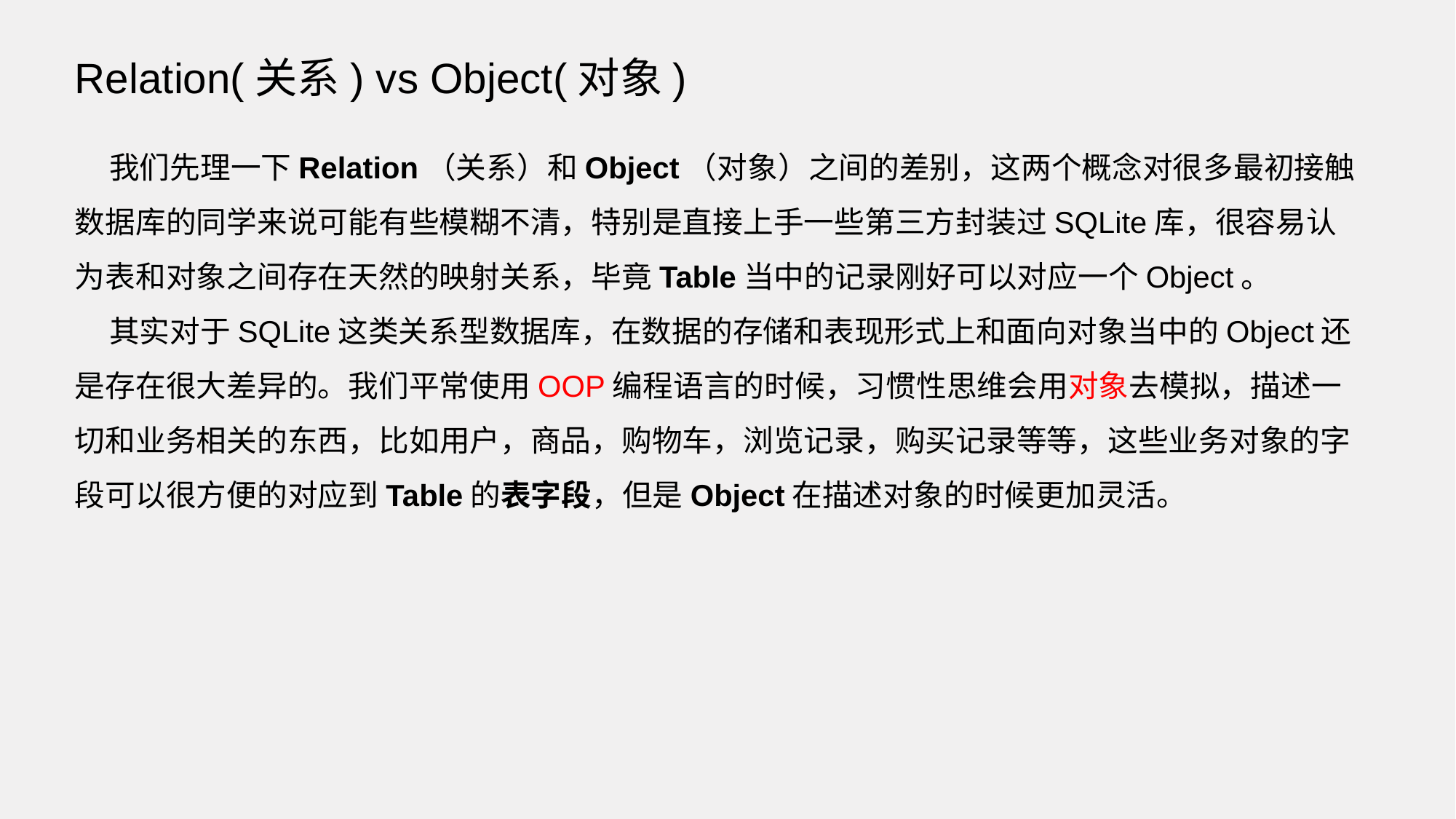

Relation(关系) vs Object(对象)
    我们先理一下Relation（关系）和Object（对象）之间的差别，这两个概念对很多最初接触数据库的同学来说可能有些模糊不清，特别是直接上手一些第三方封装过SQLite库，很容易认为表和对象之间存在天然的映射关系，毕竟Table当中的记录刚好可以对应一个Object。
    其实对于SQLite这类关系型数据库，在数据的存储和表现形式上和面向对象当中的Object还是存在很大差异的。我们平常使用OOP编程语言的时候，习惯性思维会用对象去模拟，描述一切和业务相关的东西，比如用户，商品，购物车，浏览记录，购买记录等等，这些业务对象的字段可以很方便的对应到Table的表字段，但是Object在描述对象的时候更加灵活。